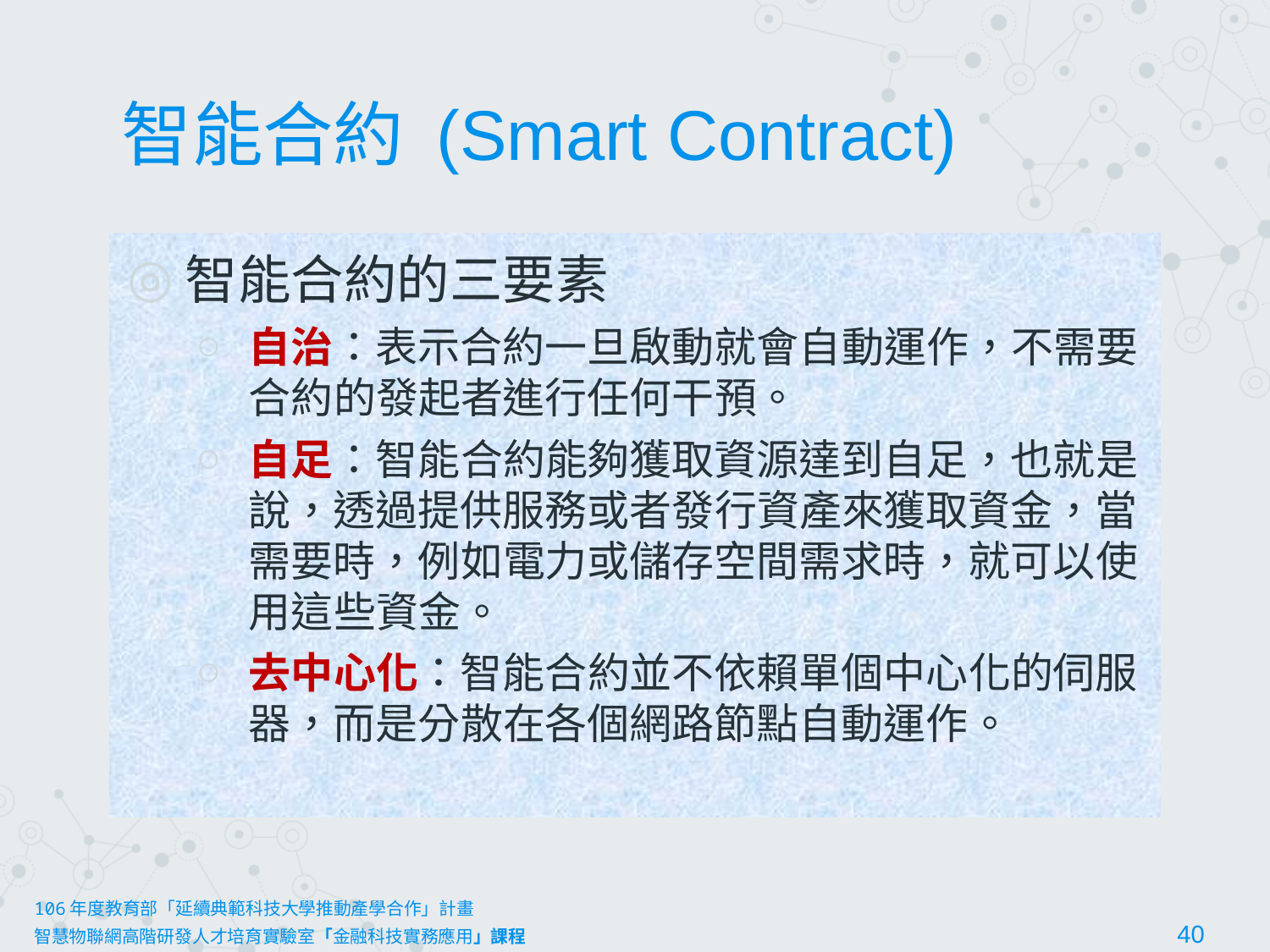

# 智能合約 (Smart Contract)
智能合約的三要素
自治：表示合約一旦啟動就會自動運作，不需要合約的發起者進行任何干預。
自足：智能合約能夠獲取資源達到自足，也就是說，透過提供服務或者發行資產來獲取資金，當需要時，例如電力或儲存空間需求時，就可以使用這些資金。
去中心化：智能合約並不依賴單個中心化的伺服器，而是分散在各個網路節點自動運作。
106年度教育部「延續典範科技大學推動產學合作」計畫
智慧物聯網高階研發人才培育實驗室「金融科技實務應用」課程						40